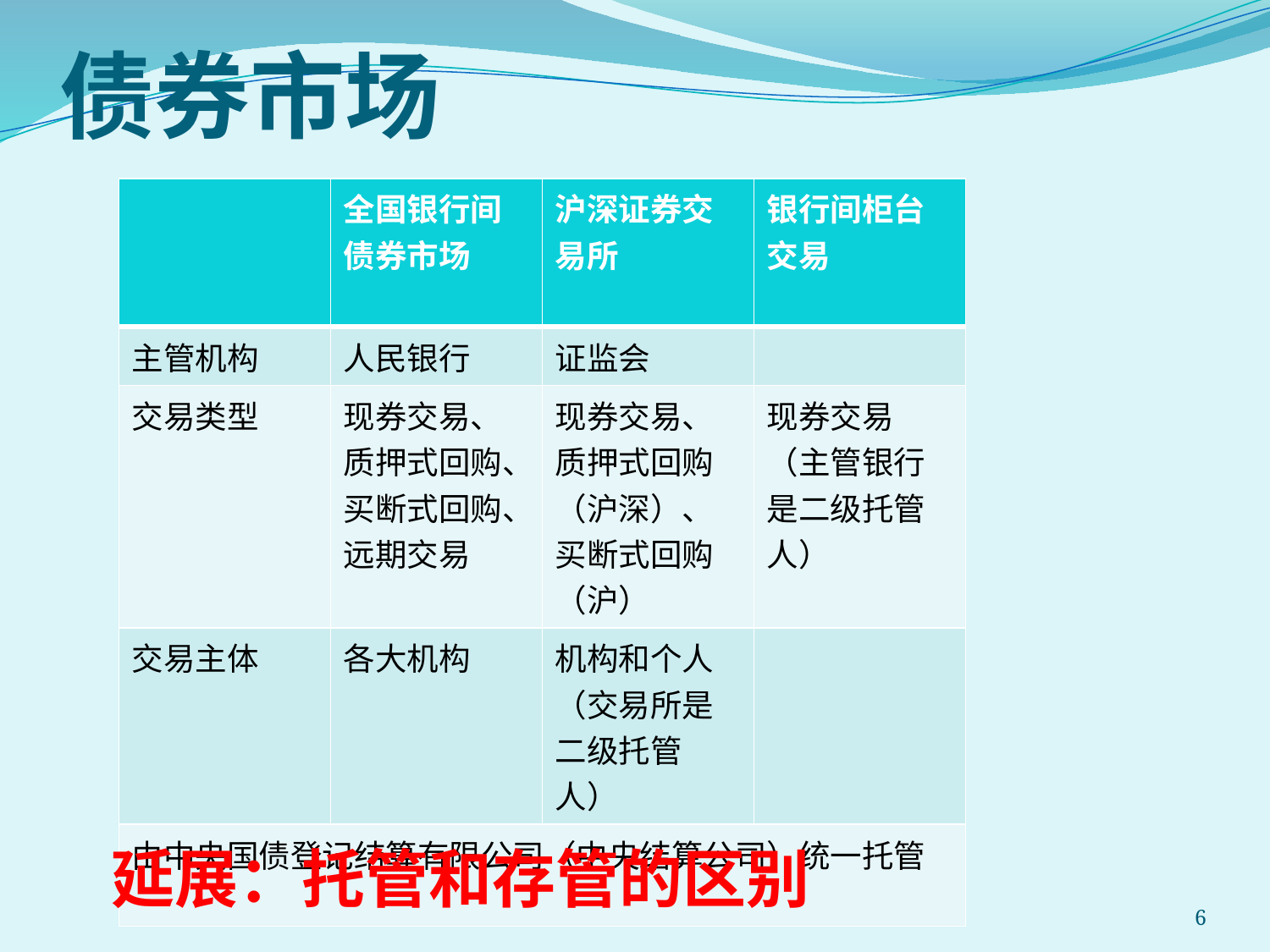

# 债券市场
|  | 全国银行间债券市场 | 沪深证券交易所 | 银行间柜台交易 |
| --- | --- | --- | --- |
| 主管机构 | 人民银行 | 证监会 |  |
| 交易类型 | 现券交易、质押式回购、买断式回购、远期交易 | 现券交易、质押式回购（沪深）、买断式回购（沪） | 现券交易（主管银行是二级托管人） |
| 交易主体 | 各大机构 | 机构和个人（交易所是二级托管人） |  |
| 由中央国债登记结算有限公司（中央结算公司）统一托管 |  |  |  |
延展：托管和存管的区别
6